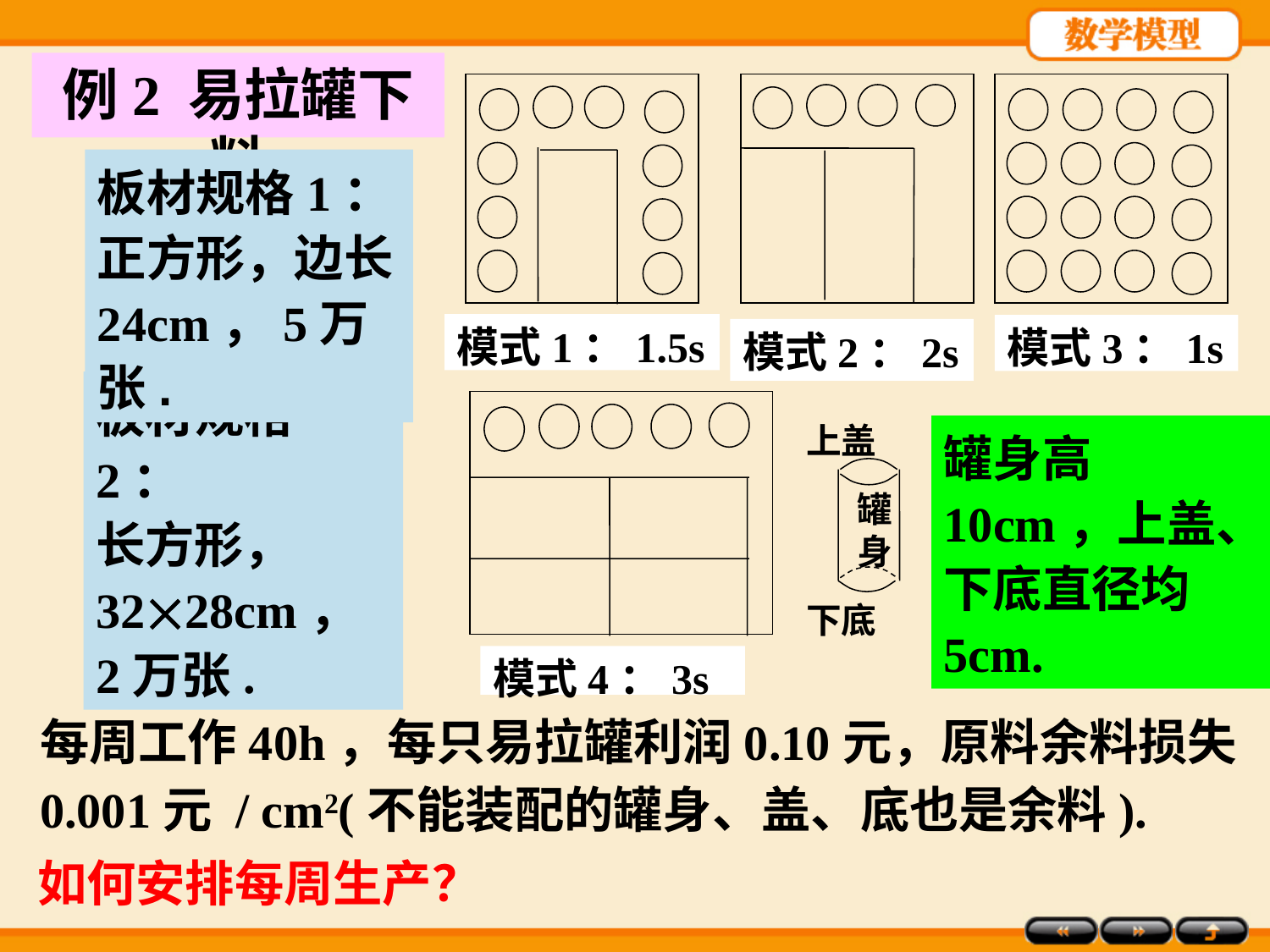

例2 易拉罐下料

模式1：1.5s

模式2：2s

模式3：1s
板材规格1：
正方形，边长24cm，5万张.
板材规格2：
长方形，
32×28cm，
2万张.

模式4：3s
上盖

罐
身

下底
罐身高10cm，上盖、下底直径均5cm.
每周工作40h，每只易拉罐利润0.10元，原料余料损失0.001元 / cm2(不能装配的罐身、盖、底也是余料).
如何安排每周生产？